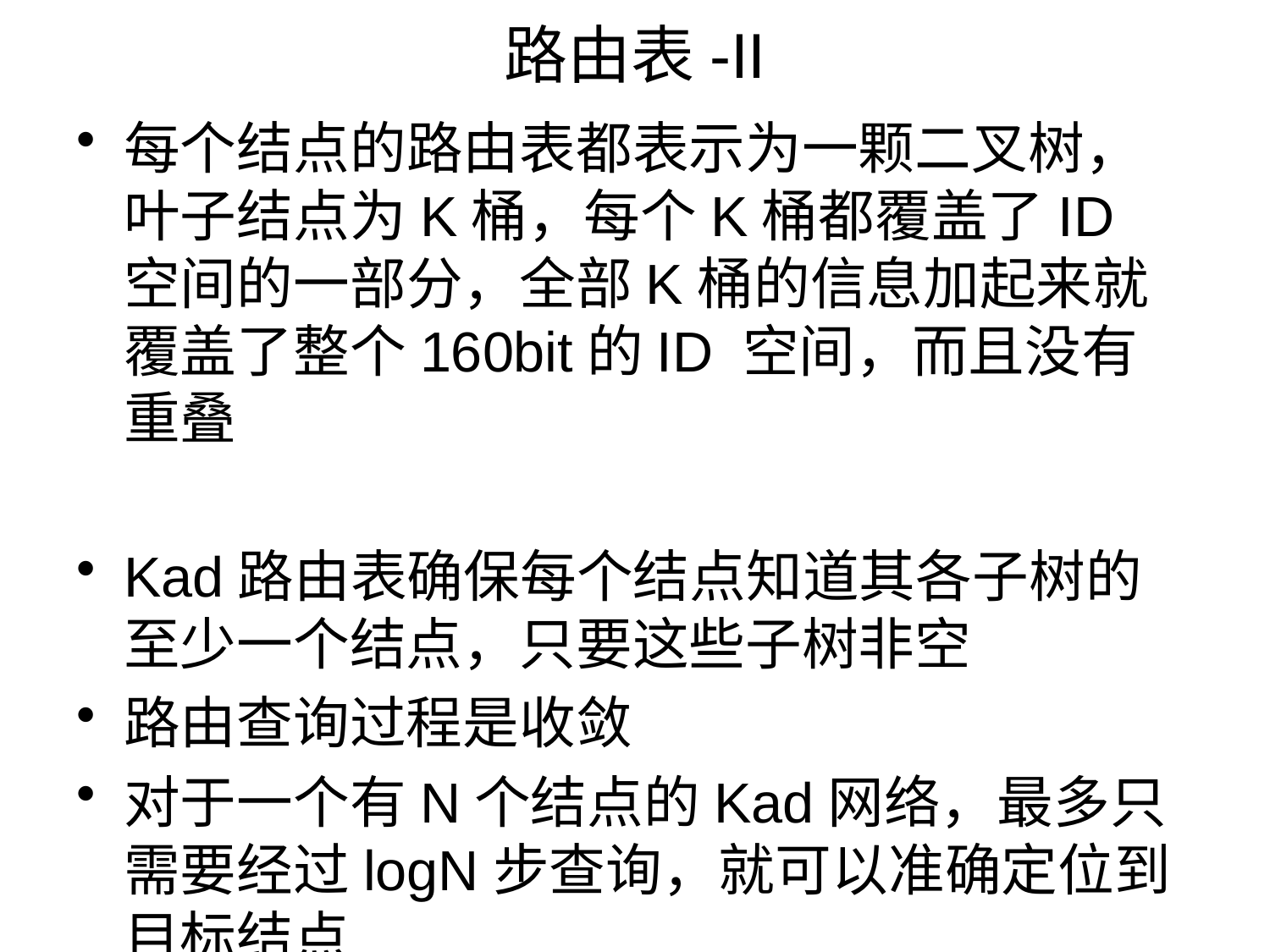

# 路由表-II
每个结点的路由表都表示为一颗二叉树，叶子结点为K桶，每个K桶都覆盖了ID 空间的一部分，全部K桶的信息加起来就覆盖了整个160bit的ID 空间，而且没有重叠

Kad路由表确保每个结点知道其各子树的至少一个结点，只要这些子树非空
路由查询过程是收敛
对于一个有N个结点的Kad网络，最多只需要经过logN步查询，就可以准确定位到目标结点